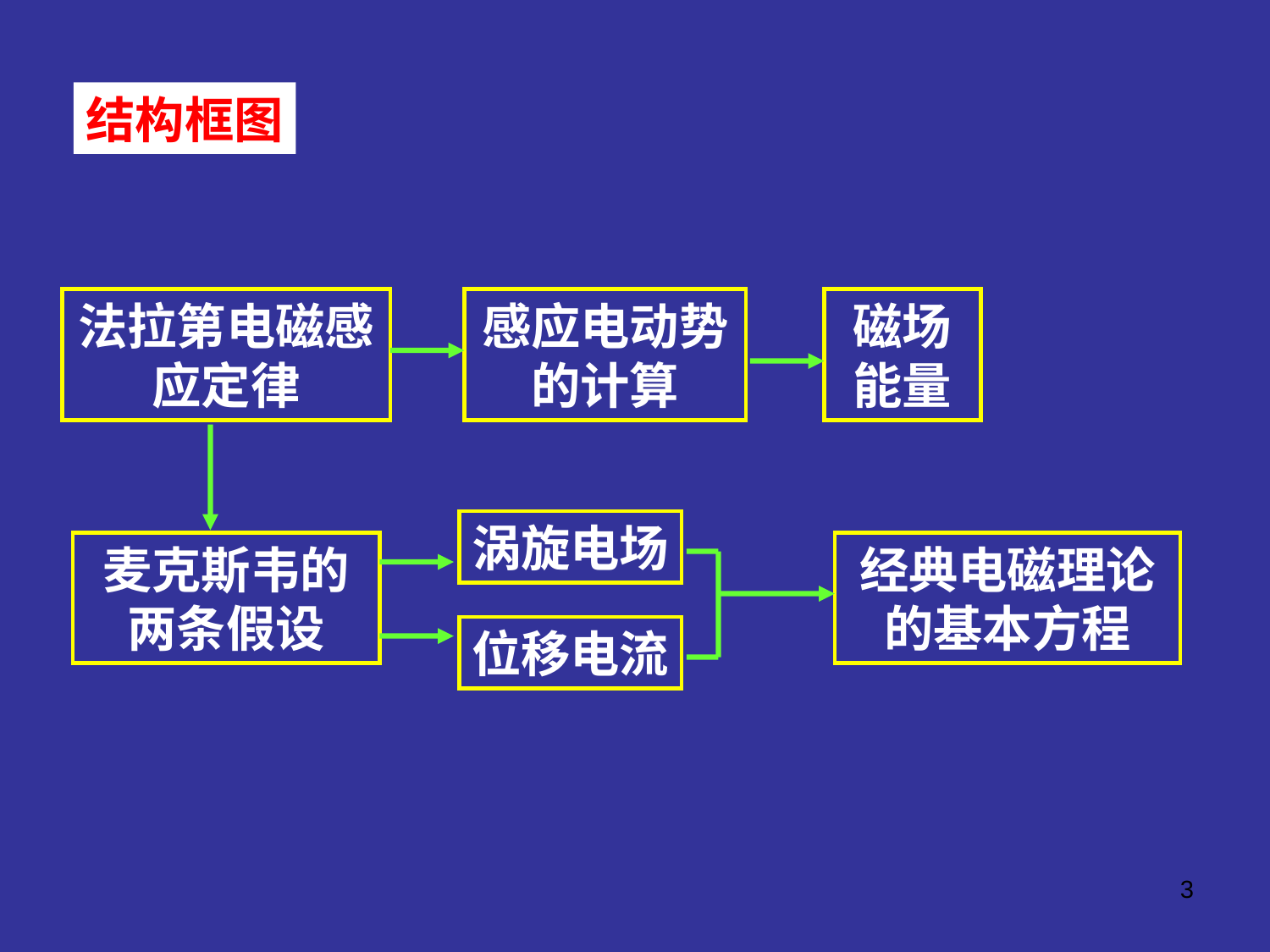

结构框图
法拉第电磁感应定律
感应电动势的计算
磁场能量

涡旋电场
麦克斯韦的两条假设
经典电磁理论的基本方程

位移电流

3